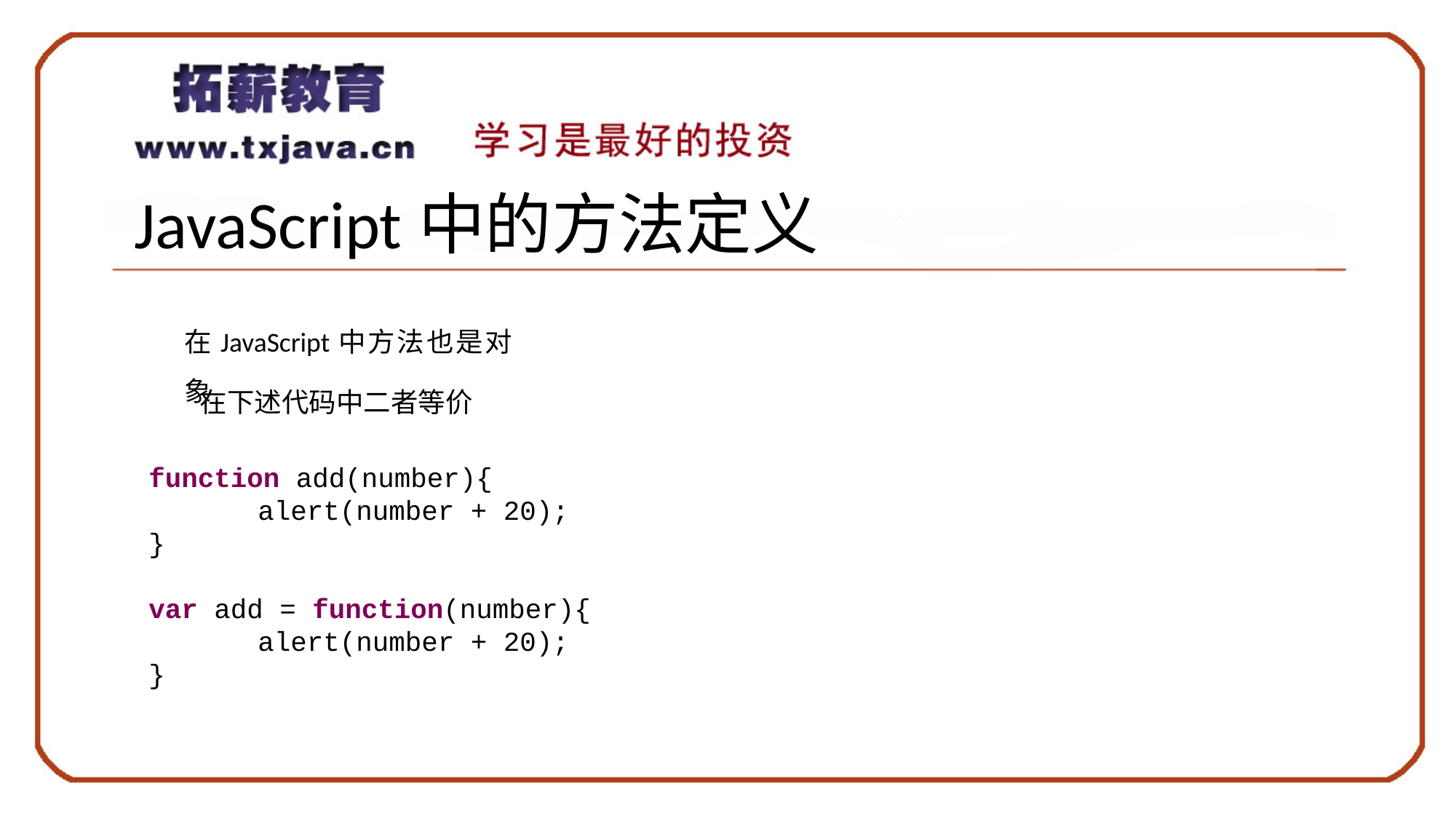

# JavaScript中的方法定义
在JavaScript中方法也是对象
在下述代码中二者等价
function add(number){
	alert(number + 20);
}

var add = function(number){
	alert(number + 20);
}